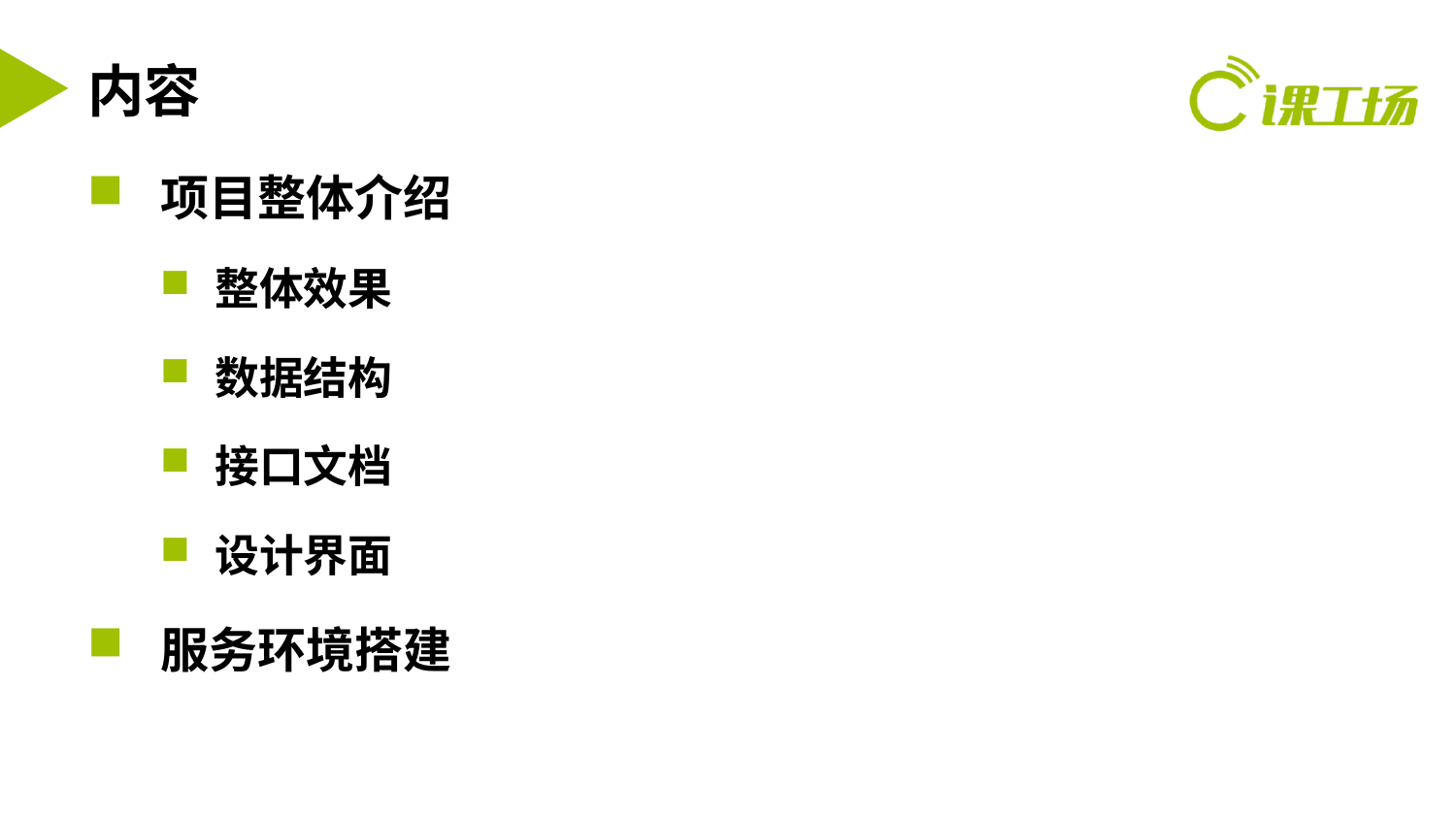

# 内容
项目整体介绍
整体效果
数据结构
接口文档
设计界面
服务环境搭建